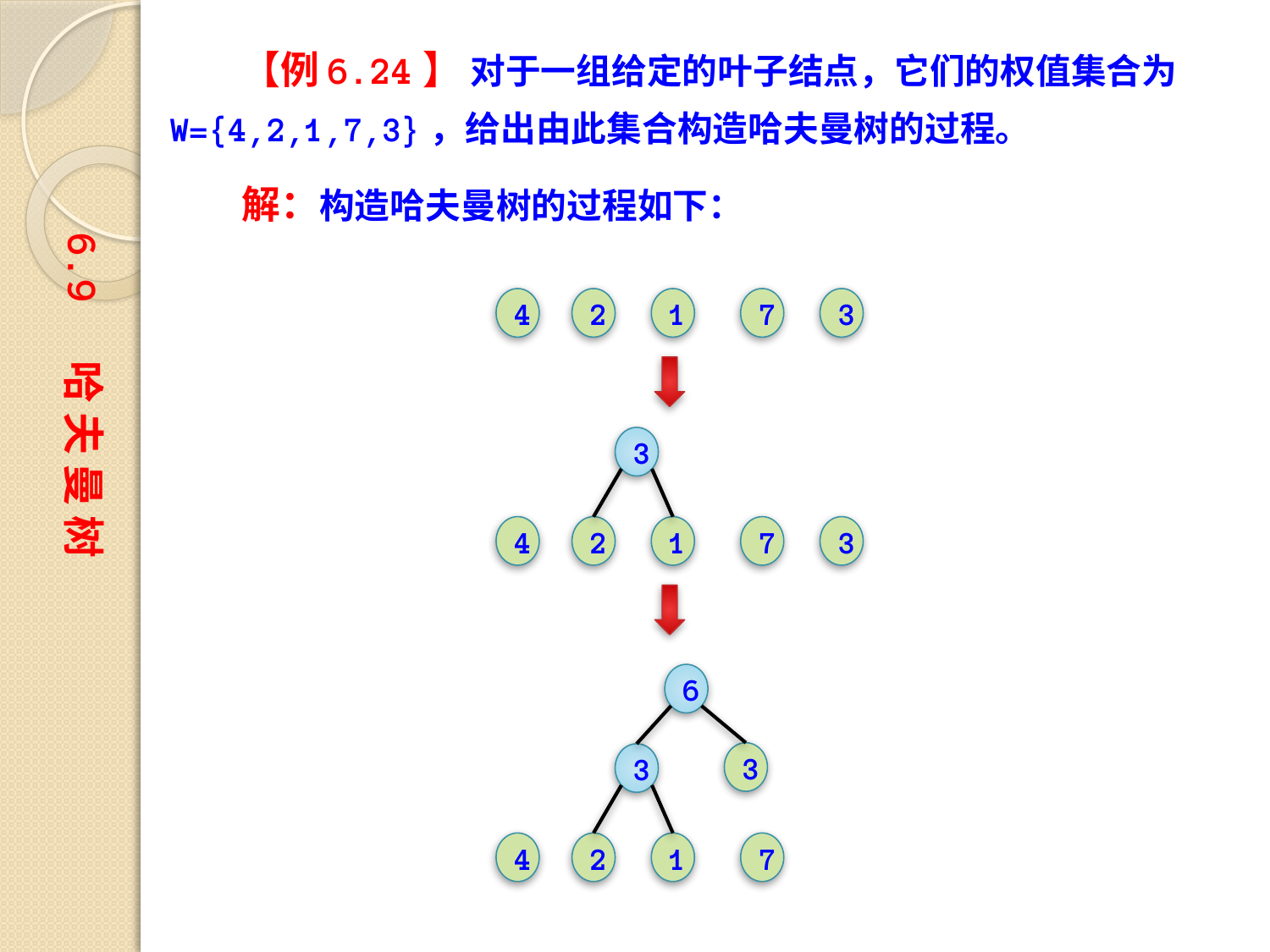

【例6.24】 对于一组给定的叶子结点，它们的权值集合为W={4,2,1,7,3}，给出由此集合构造哈夫曼树的过程。
　　解：构造哈夫曼树的过程如下：
6.9  哈 夫 曼 树
4
2
1
7
3

3
4
2
1
7
3

6
3
3
4
2
1
7